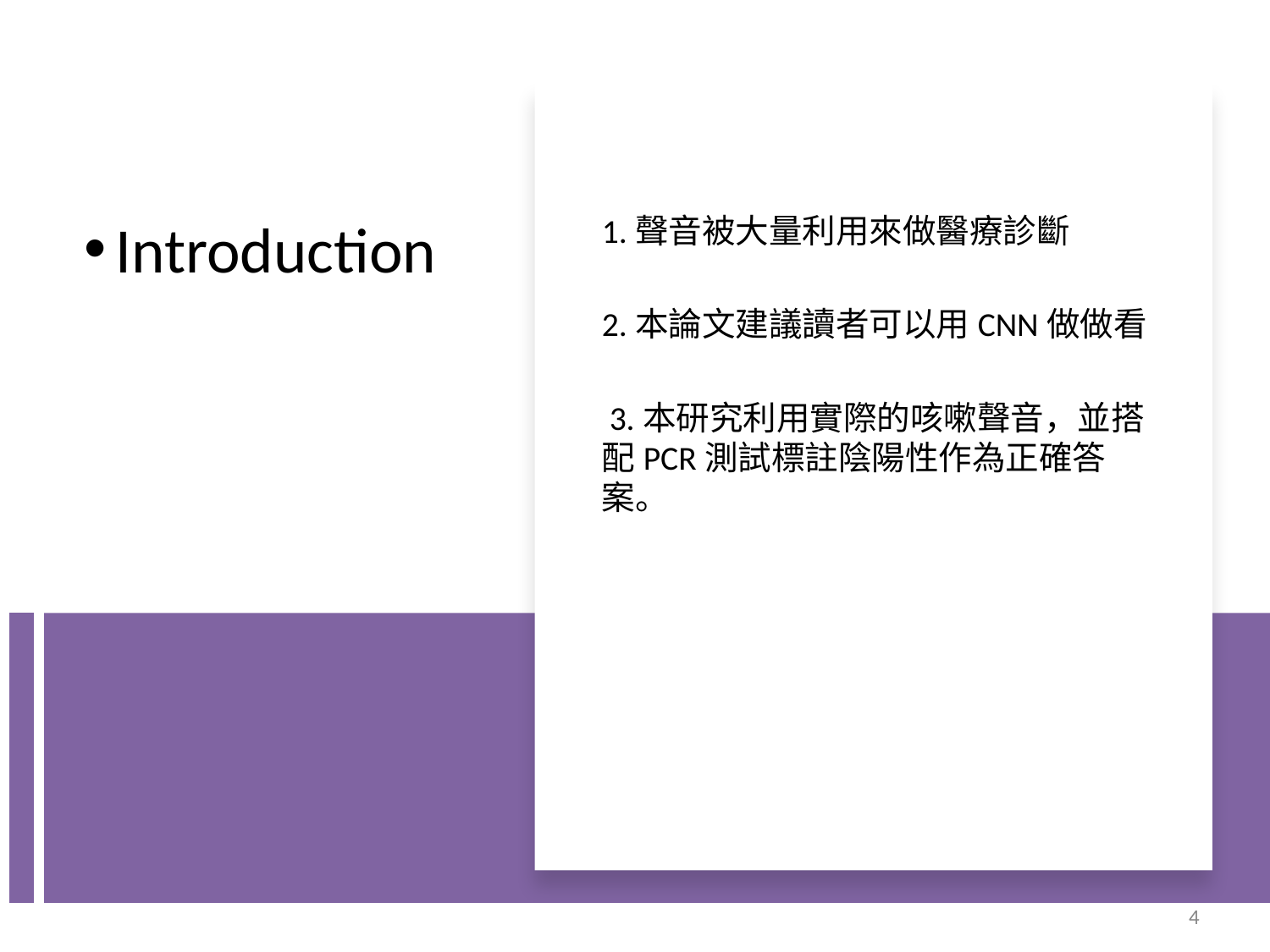

1.聲音被大量利用來做醫療診斷

2.本論文建議讀者可以用CNN做做看

 3.本研究利用實際的咳嗽聲音，並搭配PCR測試標註陰陽性作為正確答案。

# Introduction

4